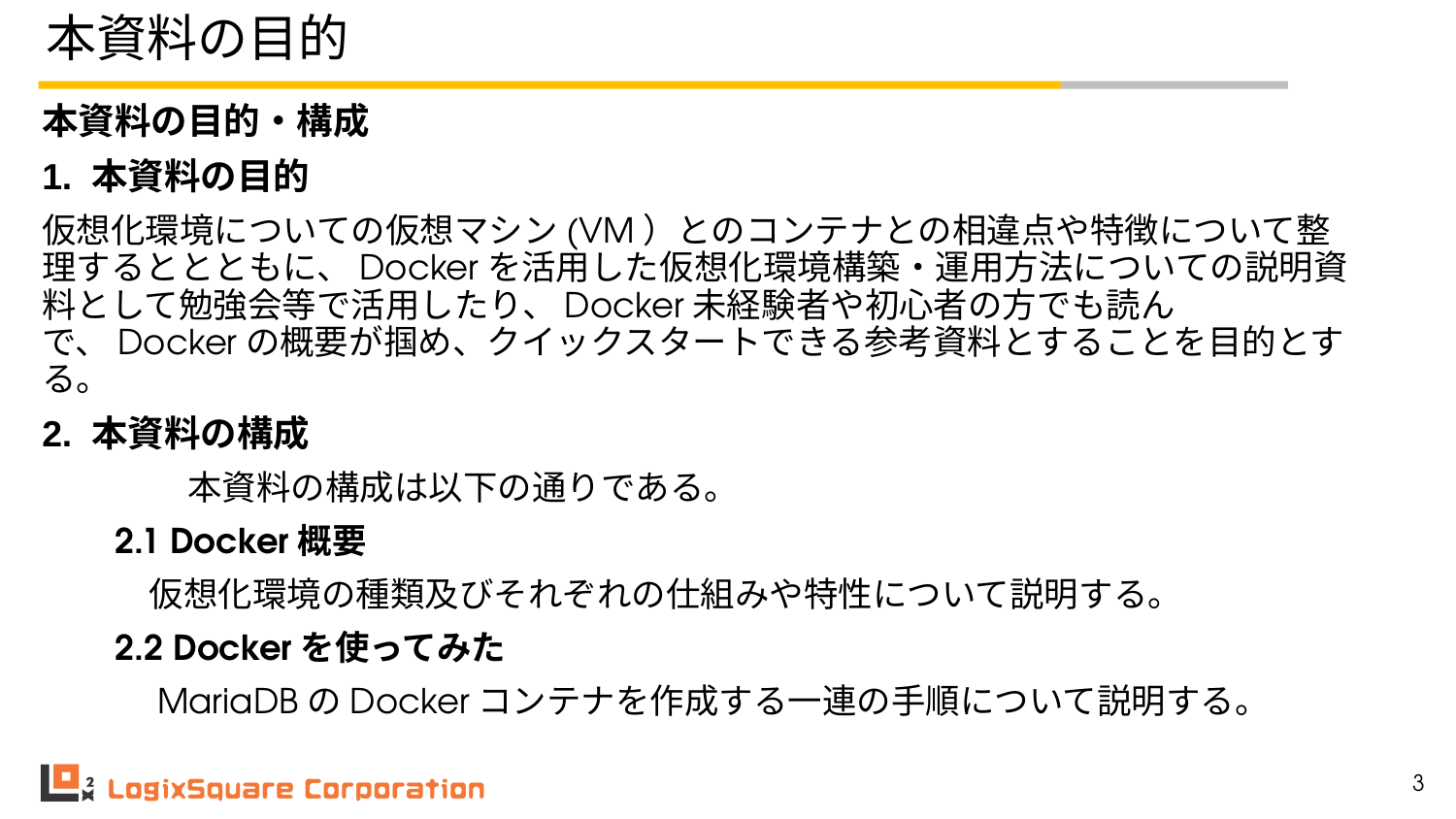

# 本資料の目的
本資料の目的・構成
1. 本資料の目的
仮想化環境についての仮想マシン(VM）とのコンテナとの相違点や特徴について整理するととともに、Dockerを活用した仮想化環境構築・運用方法についての説明資料として勉強会等で活用したり、Docker未経験者や初心者の方でも読んで、Dockerの概要が掴め、クイックスタートできる参考資料とすることを目的とする。
2. 本資料の構成
	本資料の構成は以下の通りである。
2.1 Docker概要
　仮想化環境の種類及びそれぞれの仕組みや特性について説明する。
2.2 Dockerを使ってみた
　MariaDBのDockerコンテナを作成する一連の手順について説明する。

3